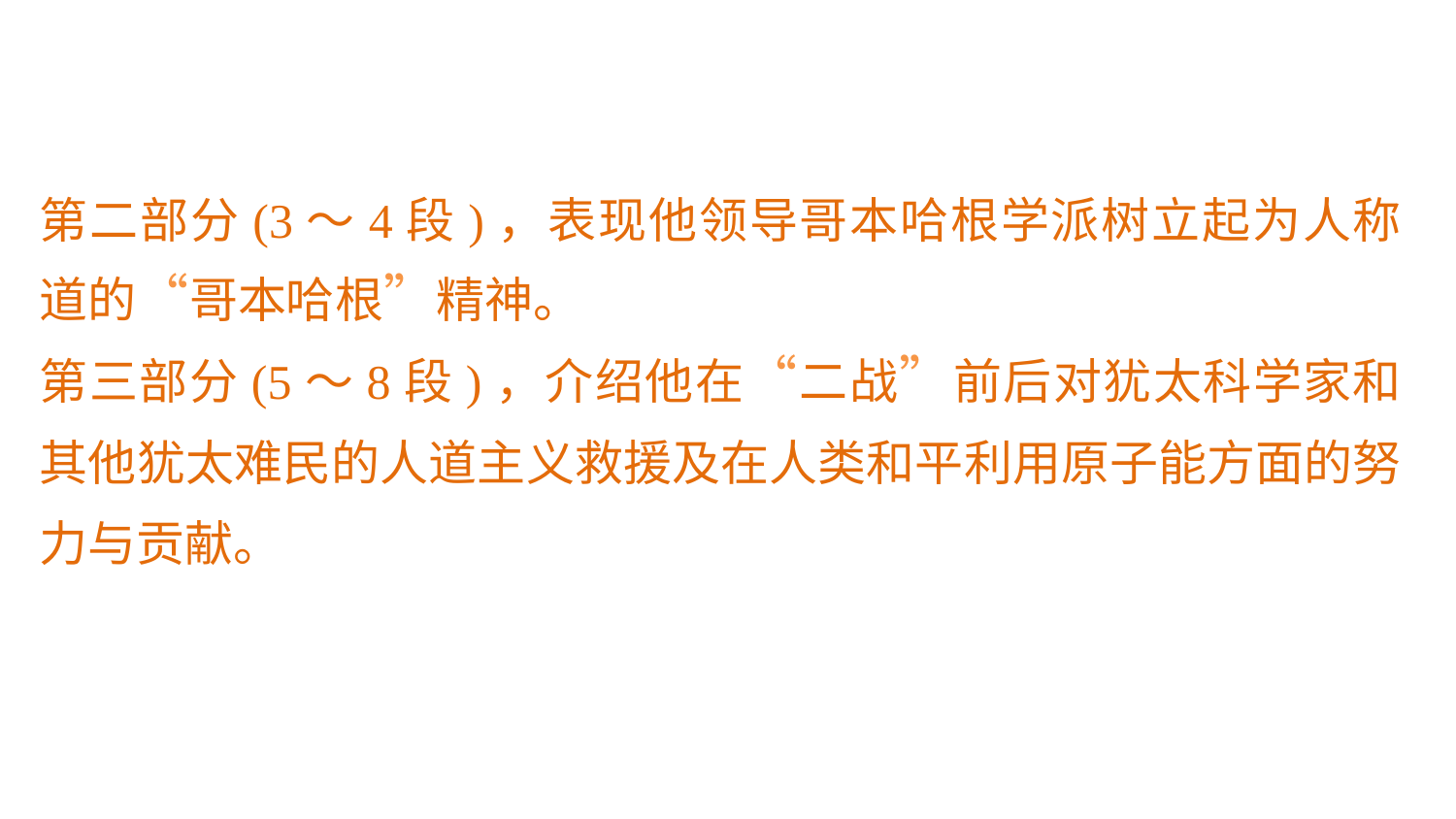

第二部分(3～4段)，表现他领导哥本哈根学派树立起为人称道的“哥本哈根”精神。
第三部分(5～8段)，介绍他在“二战”前后对犹太科学家和其他犹太难民的人道主义救援及在人类和平利用原子能方面的努力与贡献。